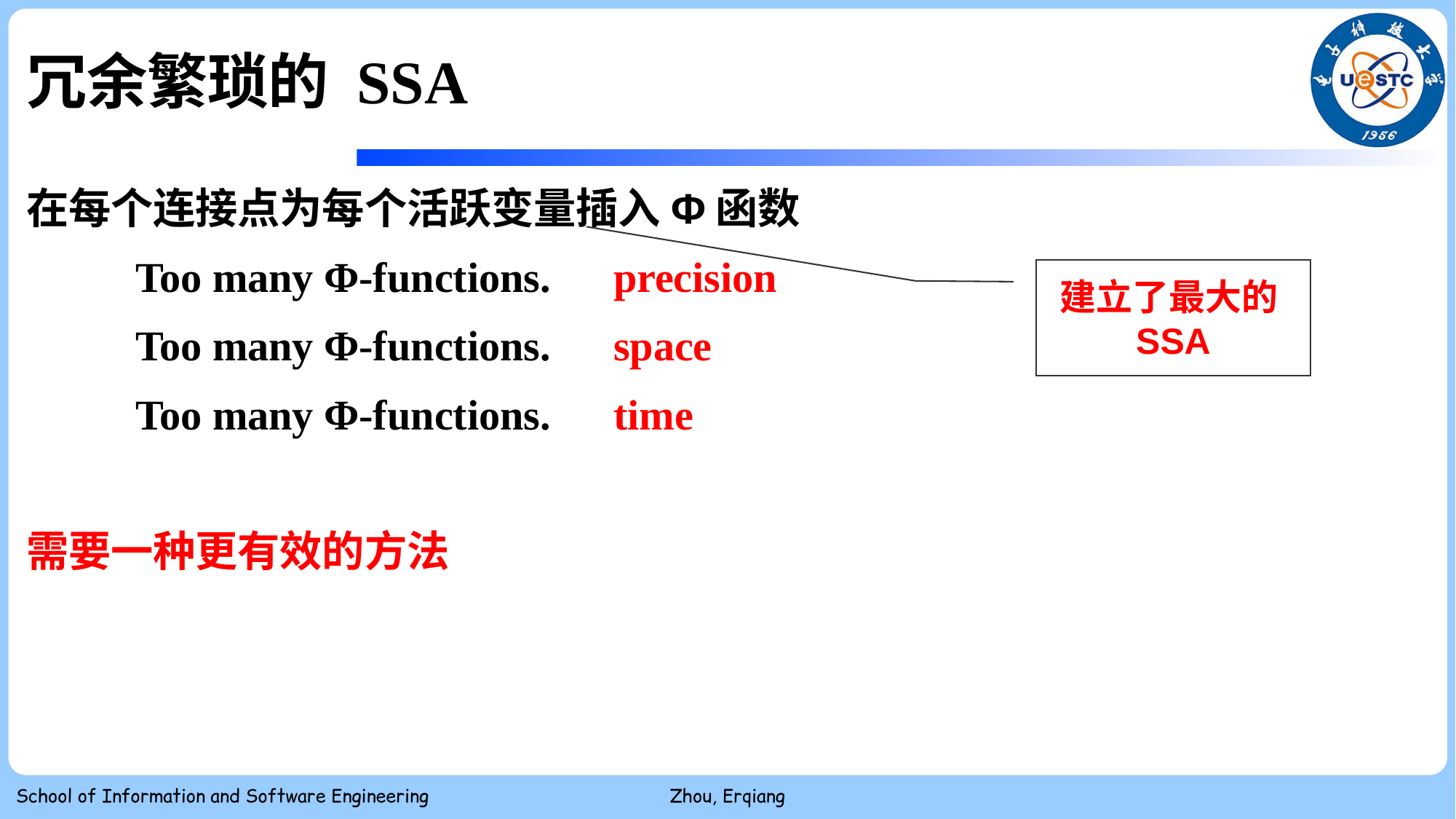

# 冗余繁琐的 SSA
在每个连接点为每个活跃变量插入Φ函数
	Too many Φ-functions.      precision
	Too many Φ-functions.      space
	Too many Φ-functions.      time

需要一种更有效的方法

建立了最大的SSA
School of Information and Software Engineering
Zhou, Erqiang
72